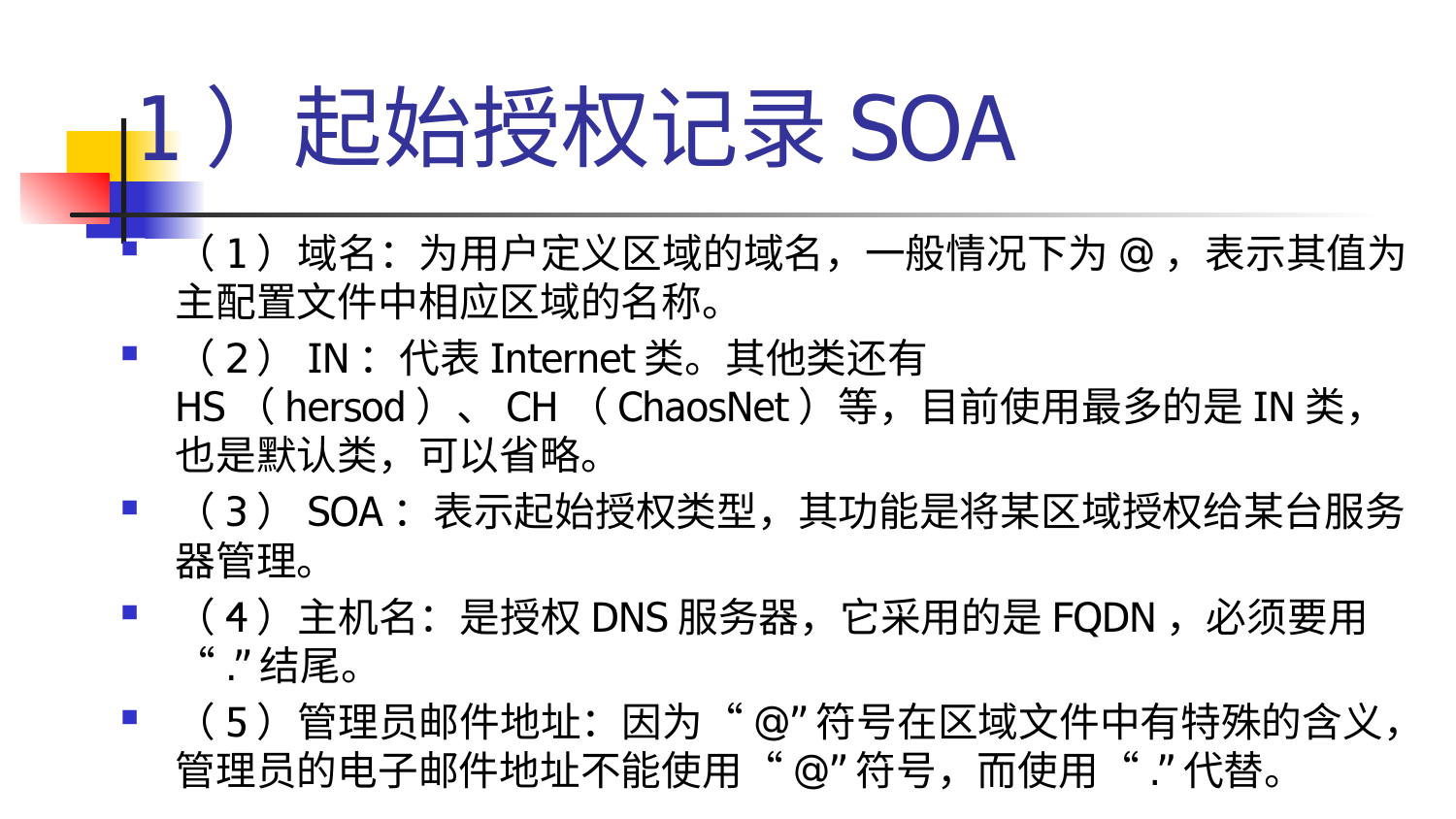

# 1）起始授权记录SOA
（1）域名：为用户定义区域的域名，一般情况下为@，表示其值为主配置文件中相应区域的名称。
（2）IN：代表Internet类。其他类还有HS（hersod）、CH（ChaosNet）等，目前使用最多的是IN类，也是默认类，可以省略。
（3）SOA：表示起始授权类型，其功能是将某区域授权给某台服务器管理。
（4）主机名：是授权DNS服务器，它采用的是FQDN，必须要用“.”结尾。
（5）管理员邮件地址：因为“@”符号在区域文件中有特殊的含义，管理员的电子邮件地址不能使用“@”符号，而使用“.”代替。